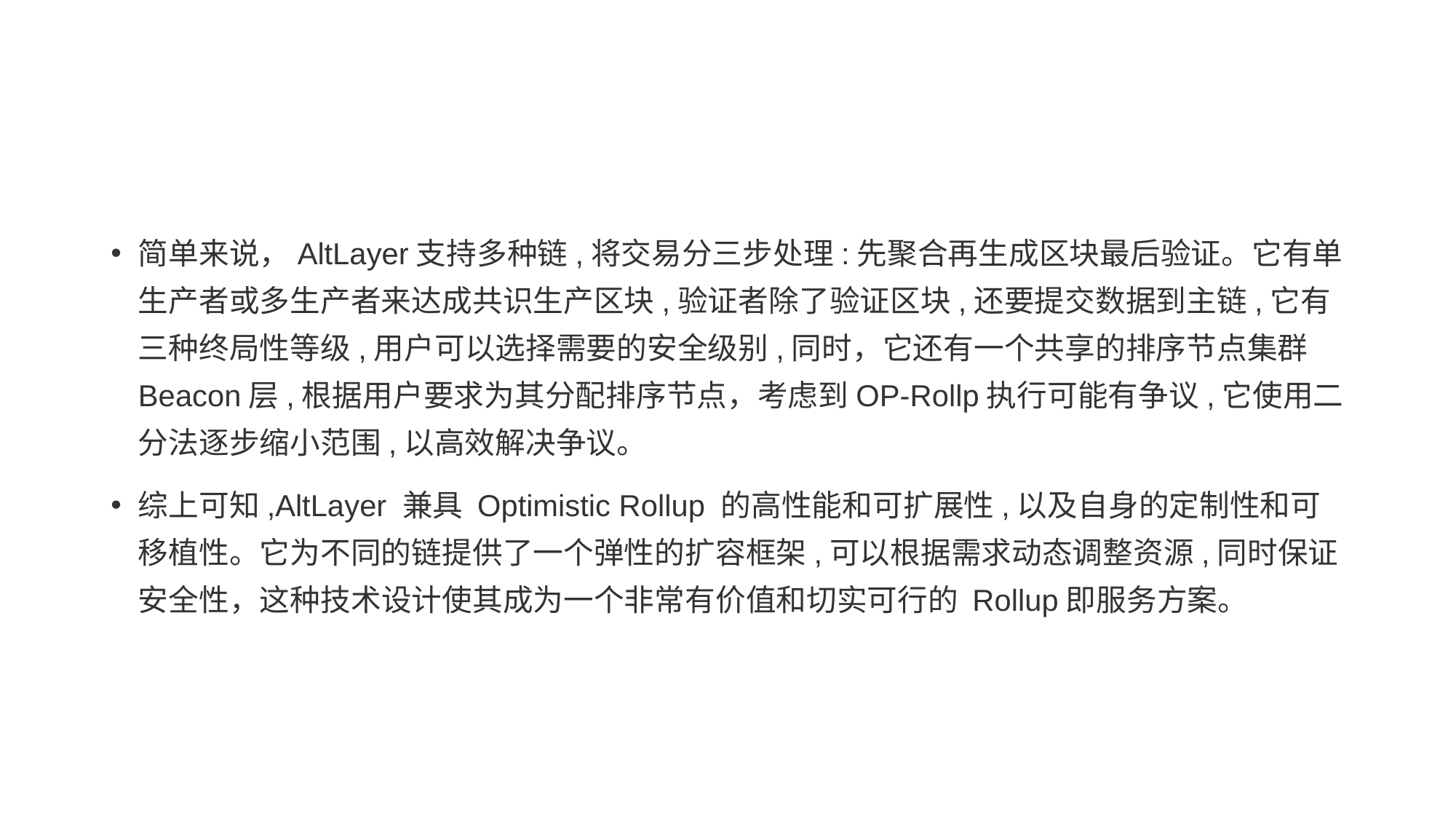

简单来说，AltLayer支持多种链,将交易分三步处理:先聚合再生成区块最后验证。它有单生产者或多生产者来达成共识生产区块,验证者除了验证区块,还要提交数据到主链,它有三种终局性等级,用户可以选择需要的安全级别,同时，它还有一个共享的排序节点集群Beacon层,根据用户要求为其分配排序节点，考虑到OP-Rollp执行可能有争议,它使用二分法逐步缩小范围,以高效解决争议。
综上可知,AltLayer 兼具 Optimistic Rollup 的高性能和可扩展性,以及自身的定制性和可移植性。它为不同的链提供了一个弹性的扩容框架,可以根据需求动态调整资源,同时保证安全性，这种技术设计使其成为一个非常有价值和切实可行的 Rollup即服务方案。